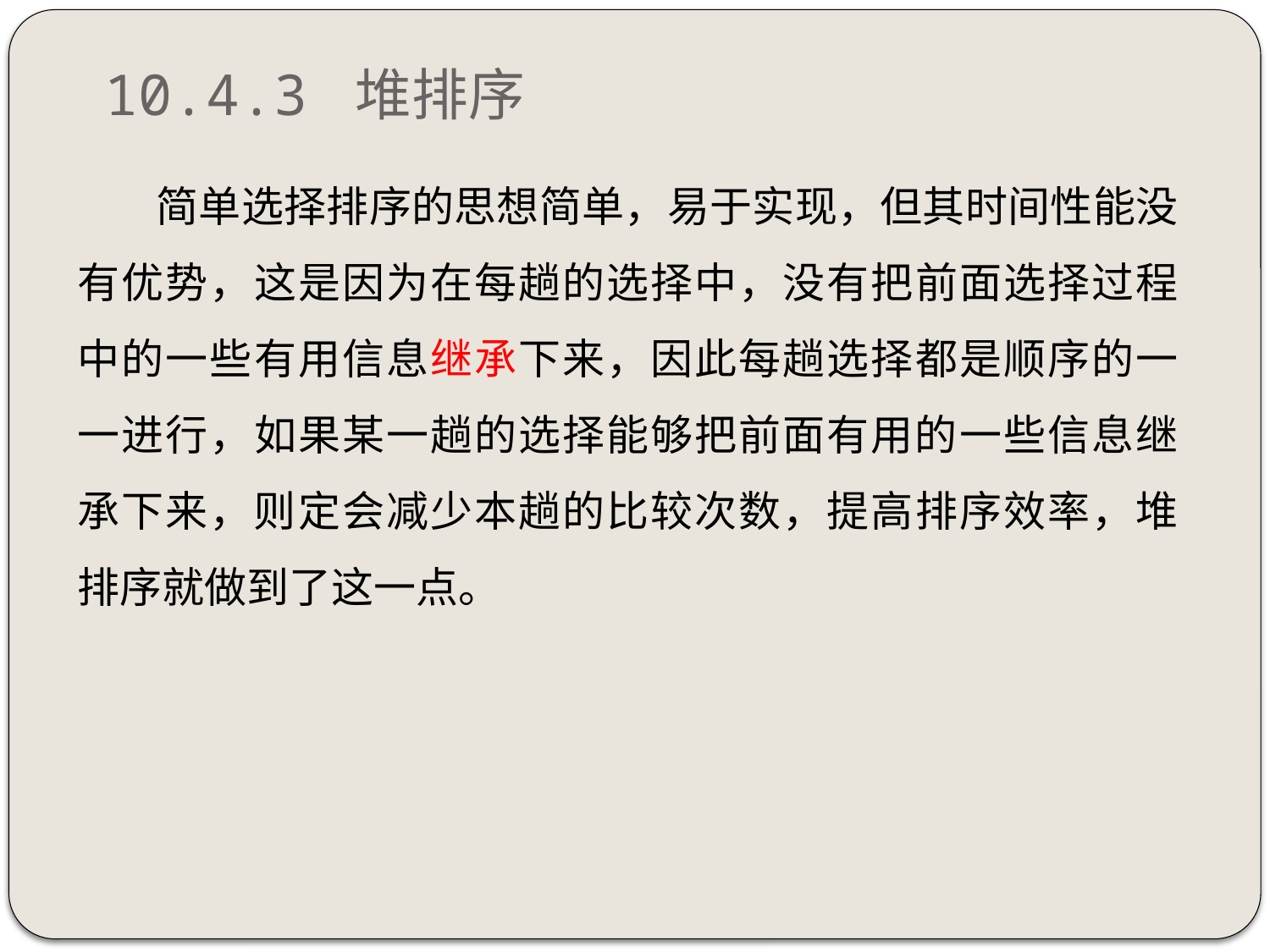

10.4.3 堆排序
       简单选择排序的思想简单，易于实现，但其时间性能没有优势，这是因为在每趟的选择中，没有把前面选择过程中的一些有用信息继承下来，因此每趟选择都是顺序的一一进行，如果某一趟的选择能够把前面有用的一些信息继承下来，则定会减少本趟的比较次数，提高排序效率，堆排序就做到了这一点。